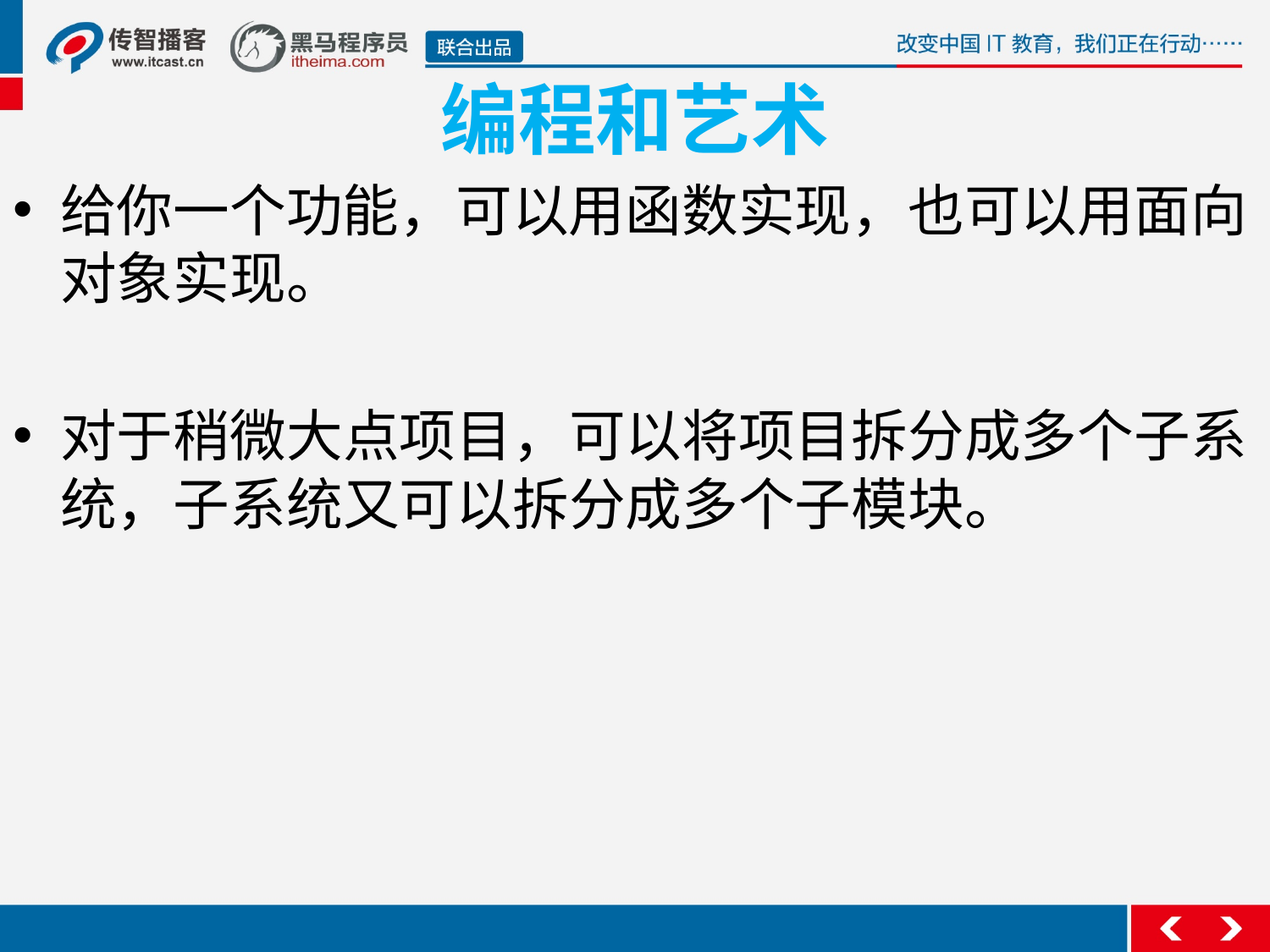

# 编程和艺术
给你一个功能，可以用函数实现，也可以用面向对象实现。

对于稍微大点项目，可以将项目拆分成多个子系统，子系统又可以拆分成多个子模块。